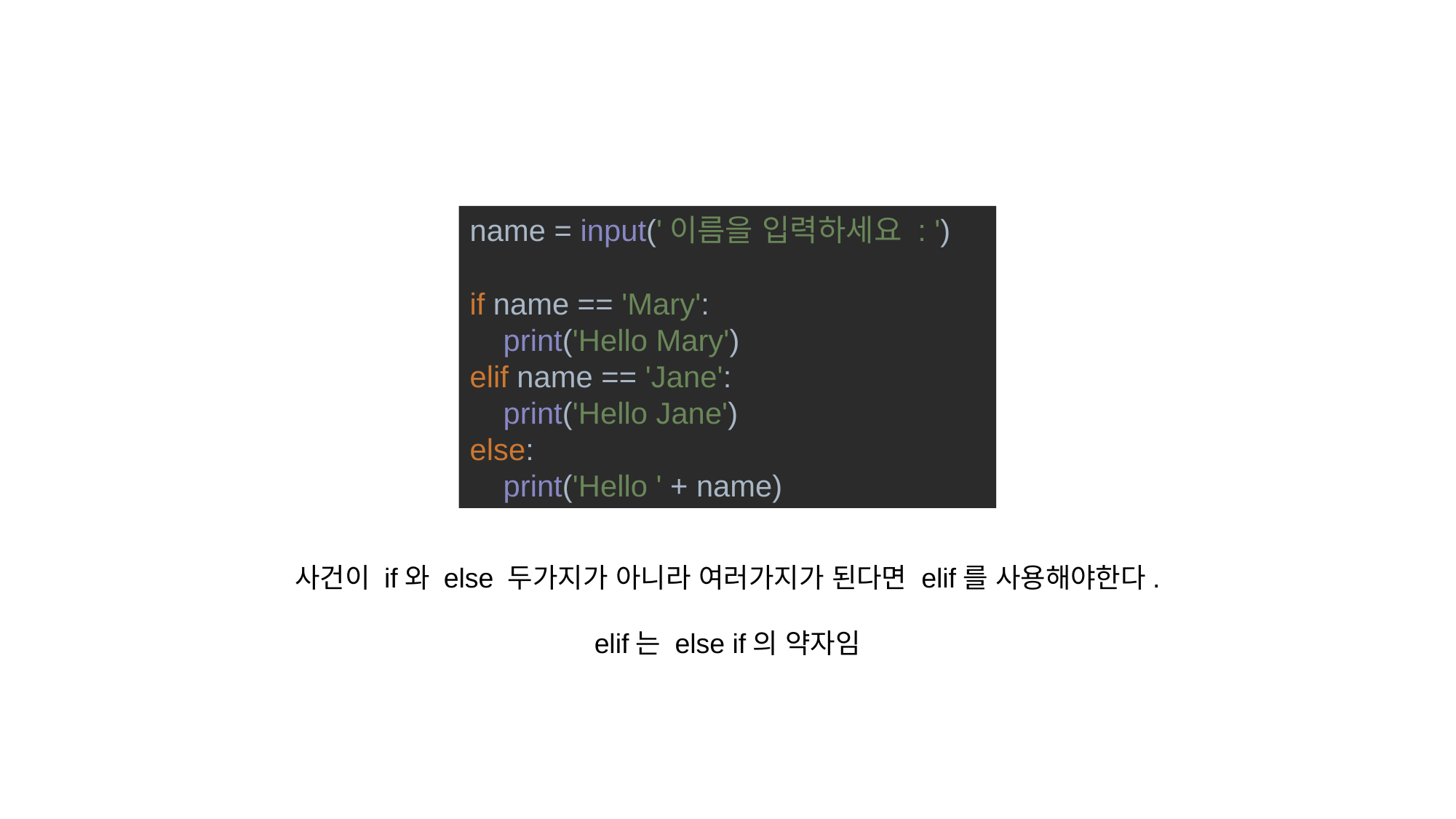

name = input('이름을 입력하세요 : ')
if name == 'Mary':
    print('Hello Mary')
elif name == 'Jane':
    print('Hello Jane')
else:
    print('Hello ' + name)
사건이 if와 else 두가지가 아니라 여러가지가 된다면 elif를 사용해야한다.

elif는 else if의 약자임